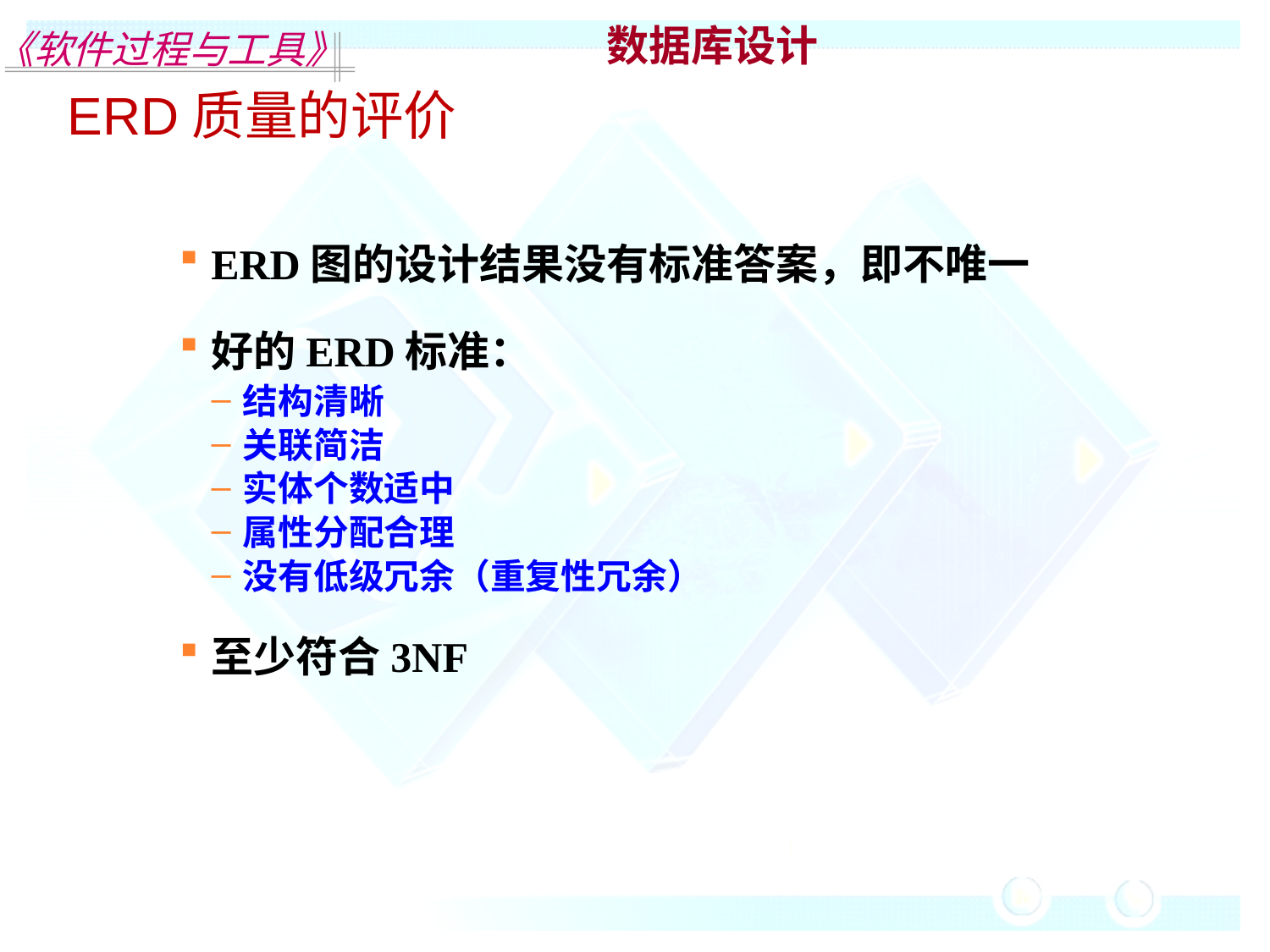

数据库设计
ERD质量的评价
ERD图的设计结果没有标准答案，即不唯一
好的ERD标准：
结构清晰
关联简洁
实体个数适中
属性分配合理
没有低级冗余（重复性冗余）
至少符合3NF